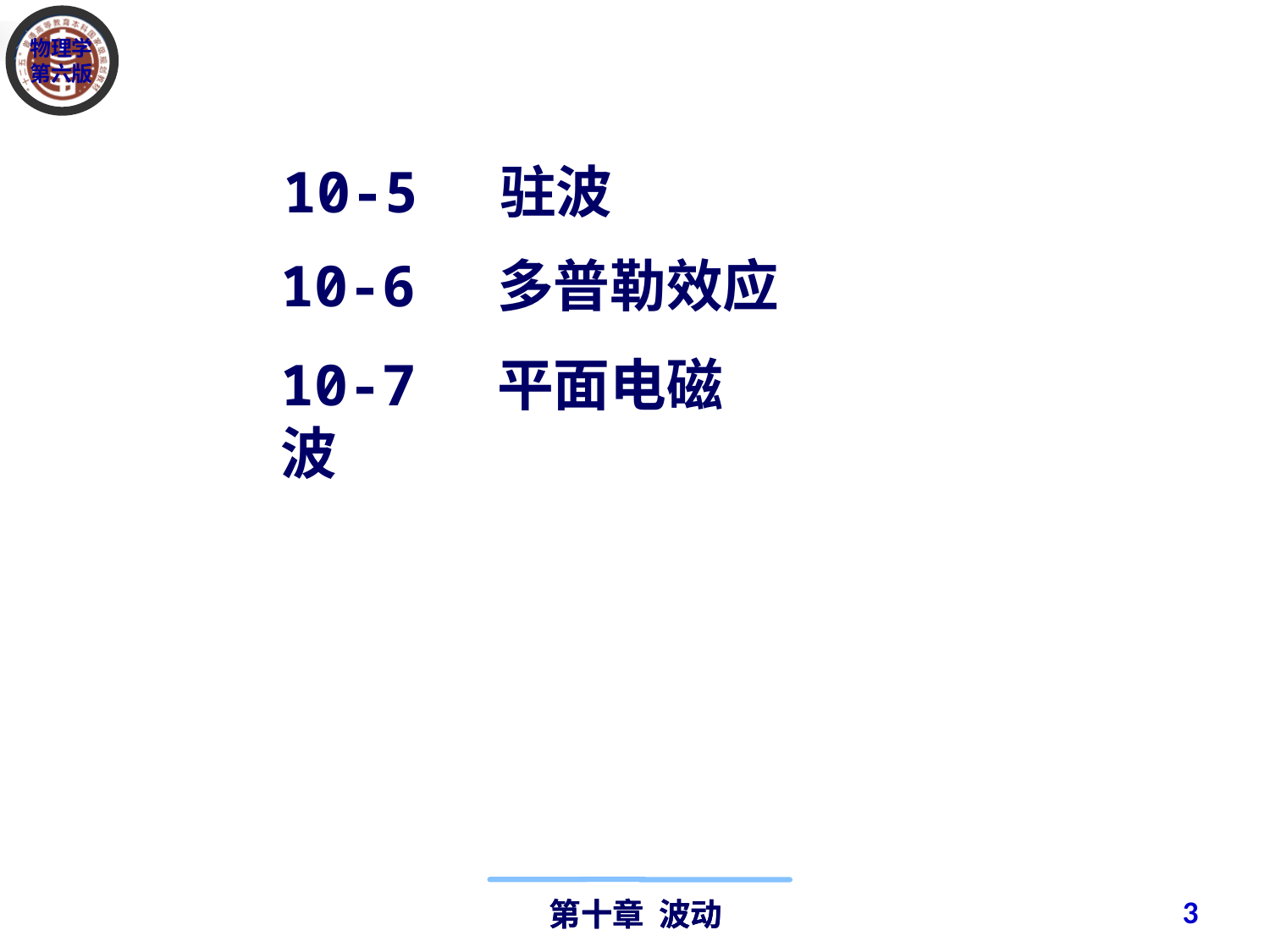

10-5  驻波
10-6  多普勒效应
10-7  平面电磁波
3